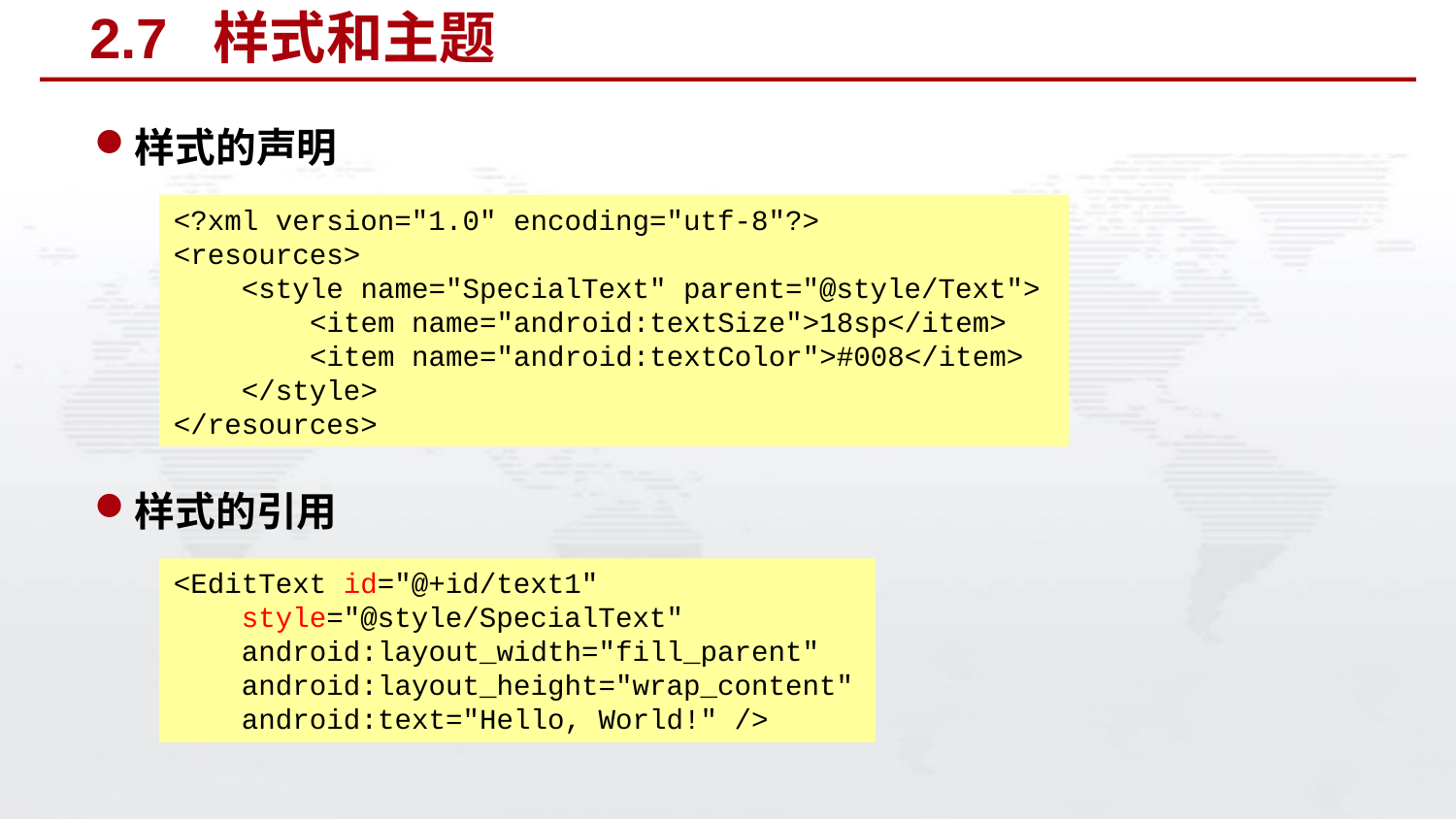

# 2.7  样式和主题
样式的声明

样式的引用

<?xml version="1.0" encoding="utf-8"?>
<resources>
    <style name="SpecialText" parent="@style/Text">
        <item name="android:textSize">18sp</item>
        <item name="android:textColor">#008</item>
    </style>
</resources>
<EditText id="@+id/text1"
    style="@style/SpecialText"
    android:layout_width="fill_parent"
    android:layout_height="wrap_content"
    android:text="Hello, World!" />